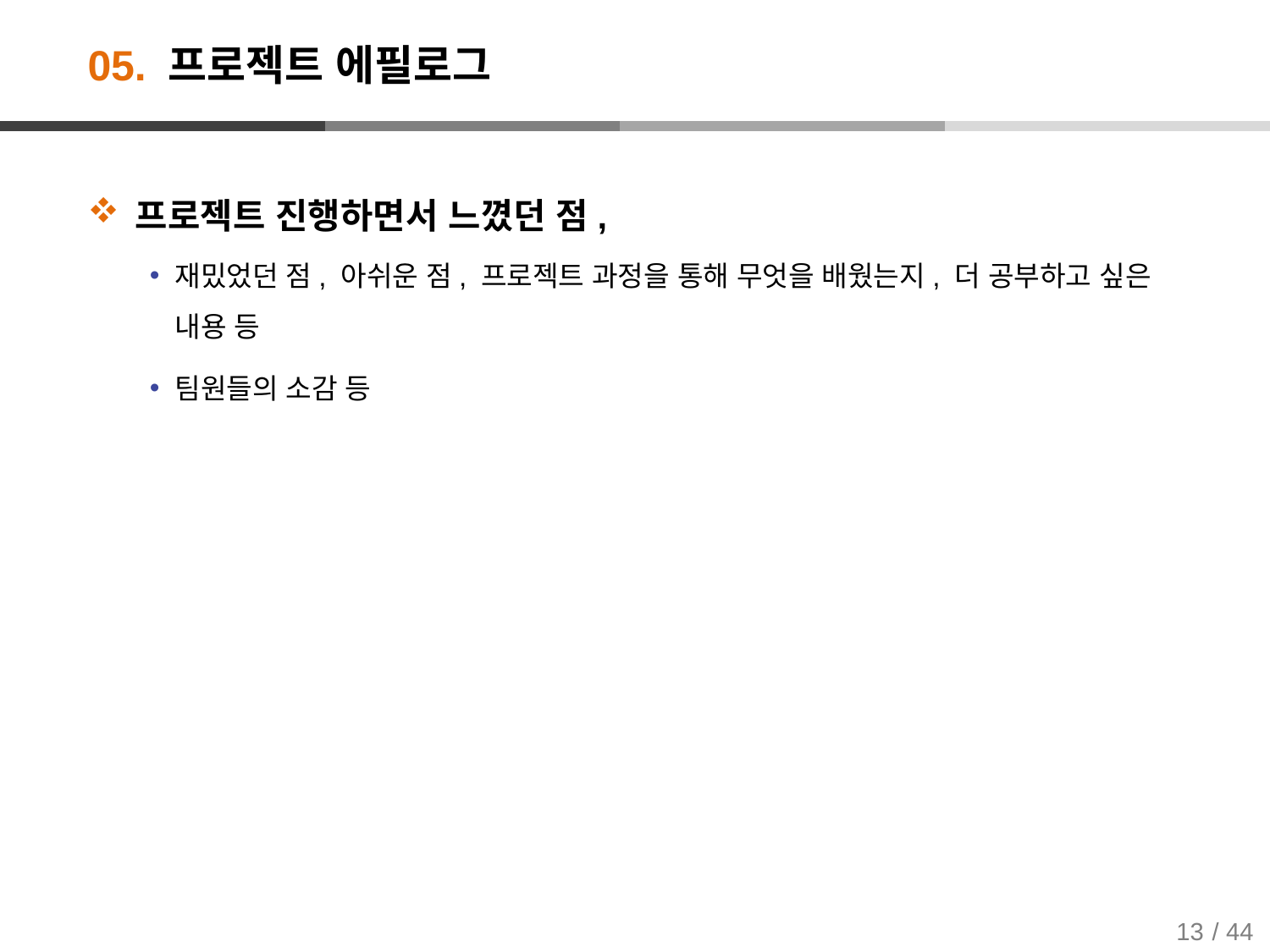

# 05. 프로젝트 에필로그
프로젝트 진행하면서 느꼈던 점,
재밌었던 점, 아쉬운 점, 프로젝트 과정을 통해 무엇을 배웠는지, 더 공부하고 싶은 내용 등
팀원들의 소감 등